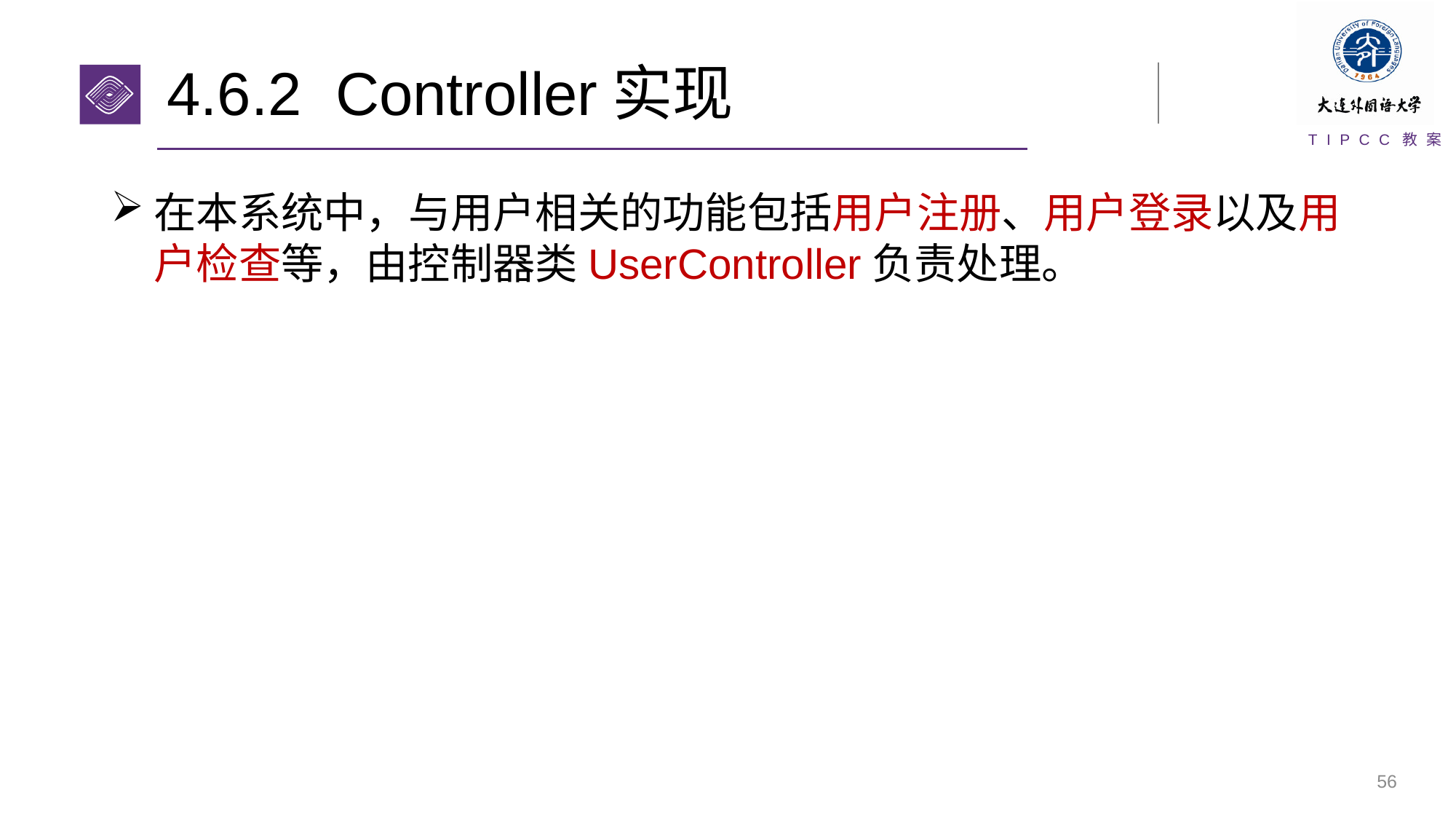

# 4.6.2  Controller实现
在本系统中，与用户相关的功能包括用户注册、用户登录以及用户检查等，由控制器类UserController负责处理。
56